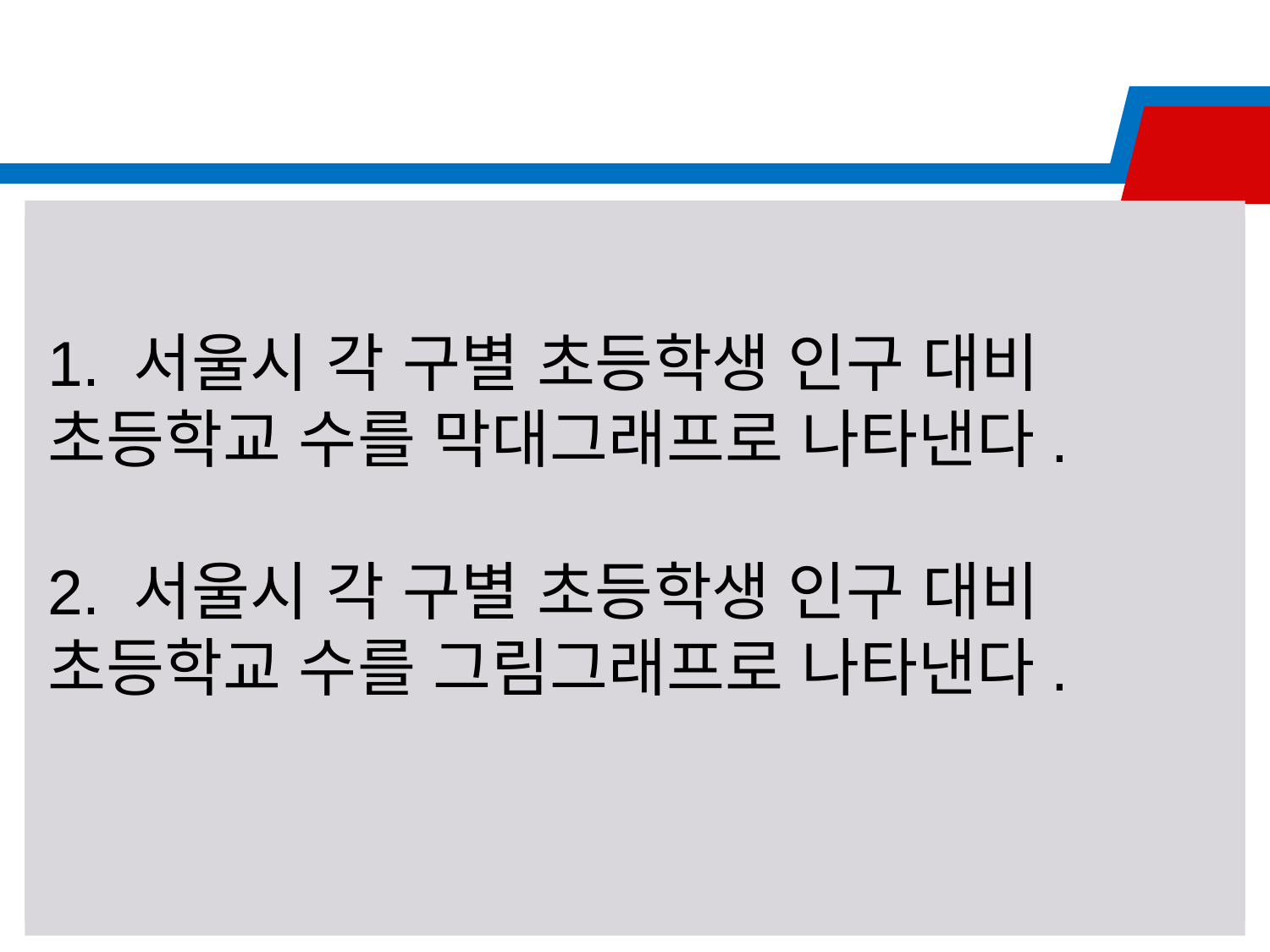

1. 서울시 각 구별 초등학생 인구 대비 초등학교 수를 막대그래프로 나타낸다.

2. 서울시 각 구별 초등학생 인구 대비 초등학교 수를 그림그래프로 나타낸다.

여러가지 모양의 구멍을 가진 구리판이 이용하여 어떠한 구조의 원판이 와전류가 적게 발생하는 지 찾고 이를 통해 와전류 손실을 최소화 할 수 있는 구조를 찾는다.
(1)